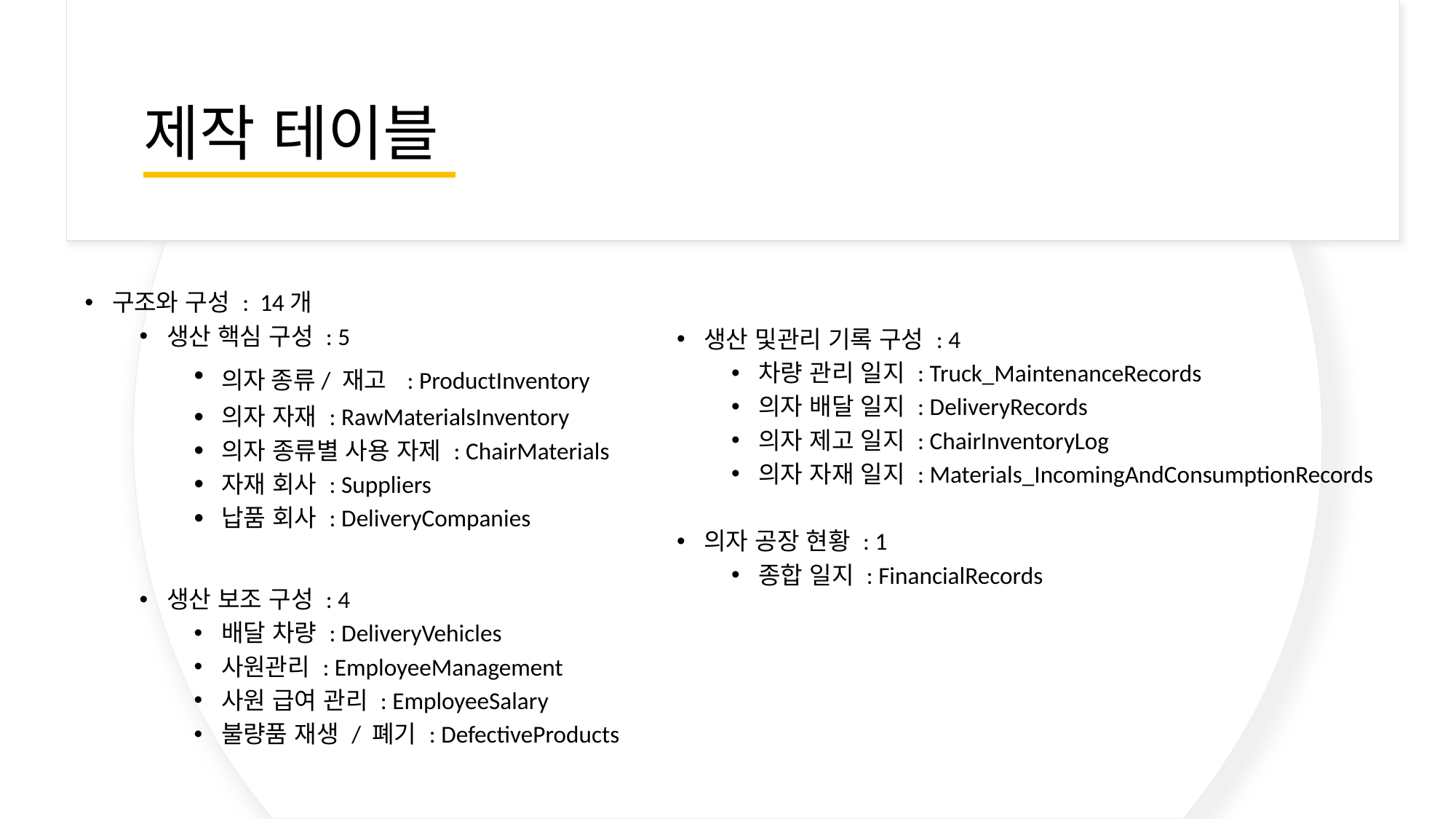

제작 테이블

구조와 구성 :  14개
생산 핵심 구성 : 5
의자 종류/ 재고  : ProductInventory
의자 자재 : RawMaterialsInventory
의자 종류별 사용 자제 : ChairMaterials
자재 회사 : Suppliers
납품 회사 : DeliveryCompanies

생산 보조 구성 : 4
배달 차량 : DeliveryVehicles
사원관리 : EmployeeManagement
사원 급여 관리 : EmployeeSalary
불량품 재생 / 폐기 : DefectiveProducts

생산 및관리 기록 구성 : 4
차량 관리 일지 : Truck_MaintenanceRecords
의자 배달 일지 : DeliveryRecords
의자 제고 일지 : ChairInventoryLog
의자 자재 일지 : Materials_IncomingAndConsumptionRecords

의자 공장 현황 : 1
종합 일지 : FinancialRecords